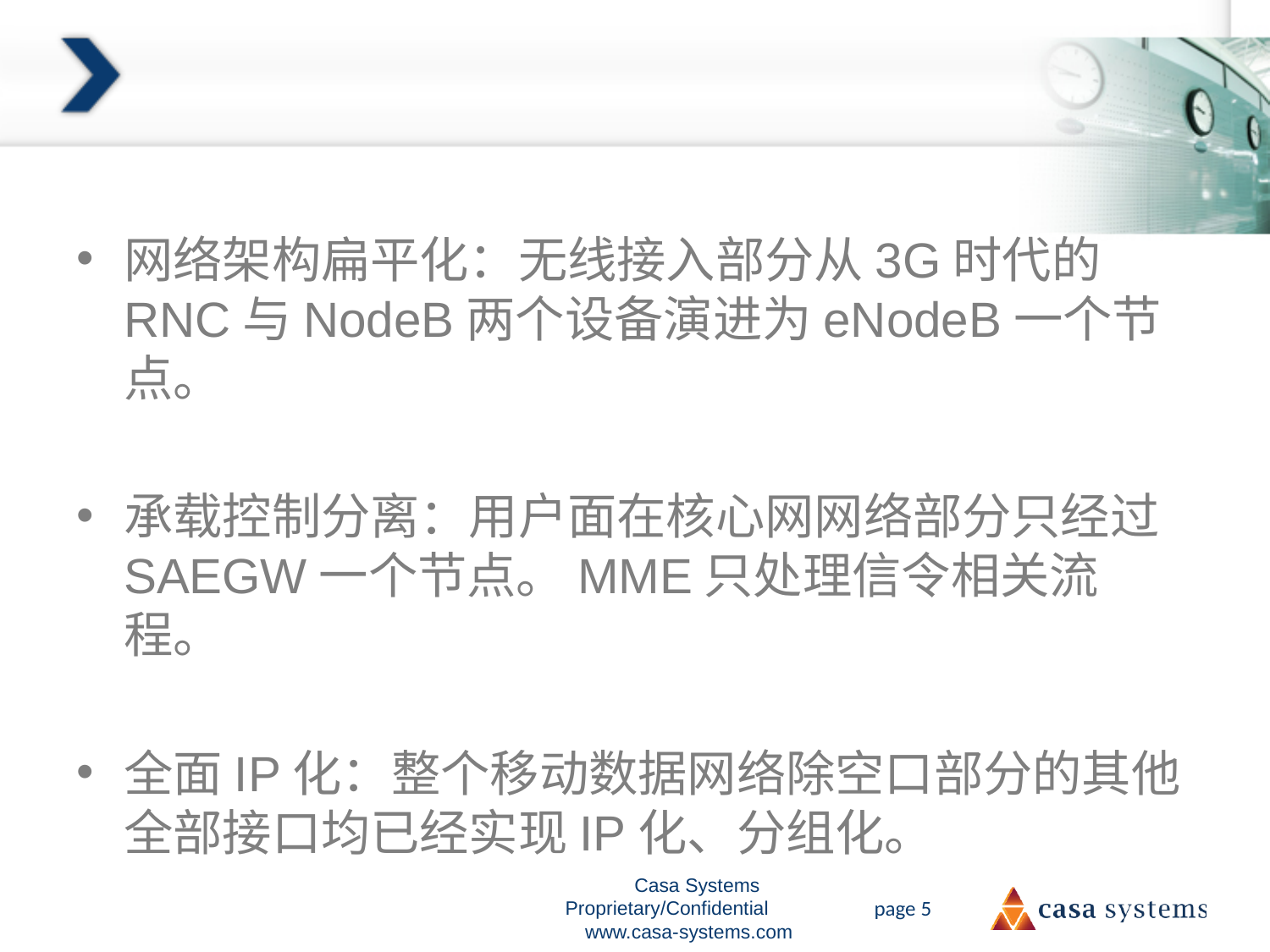

#
网络架构扁平化：无线接入部分从3G时代的RNC与NodeB两个设备演进为eNodeB一个节点。

承载控制分离：用户面在核心网网络部分只经过SAEGW一个节点。MME只处理信令相关流程。

全面IP化：整个移动数据网络除空口部分的其他全部接口均已经实现IP化、分组化。
Casa Systems Proprietary/Confidential            www.casa-systems.com
page 5